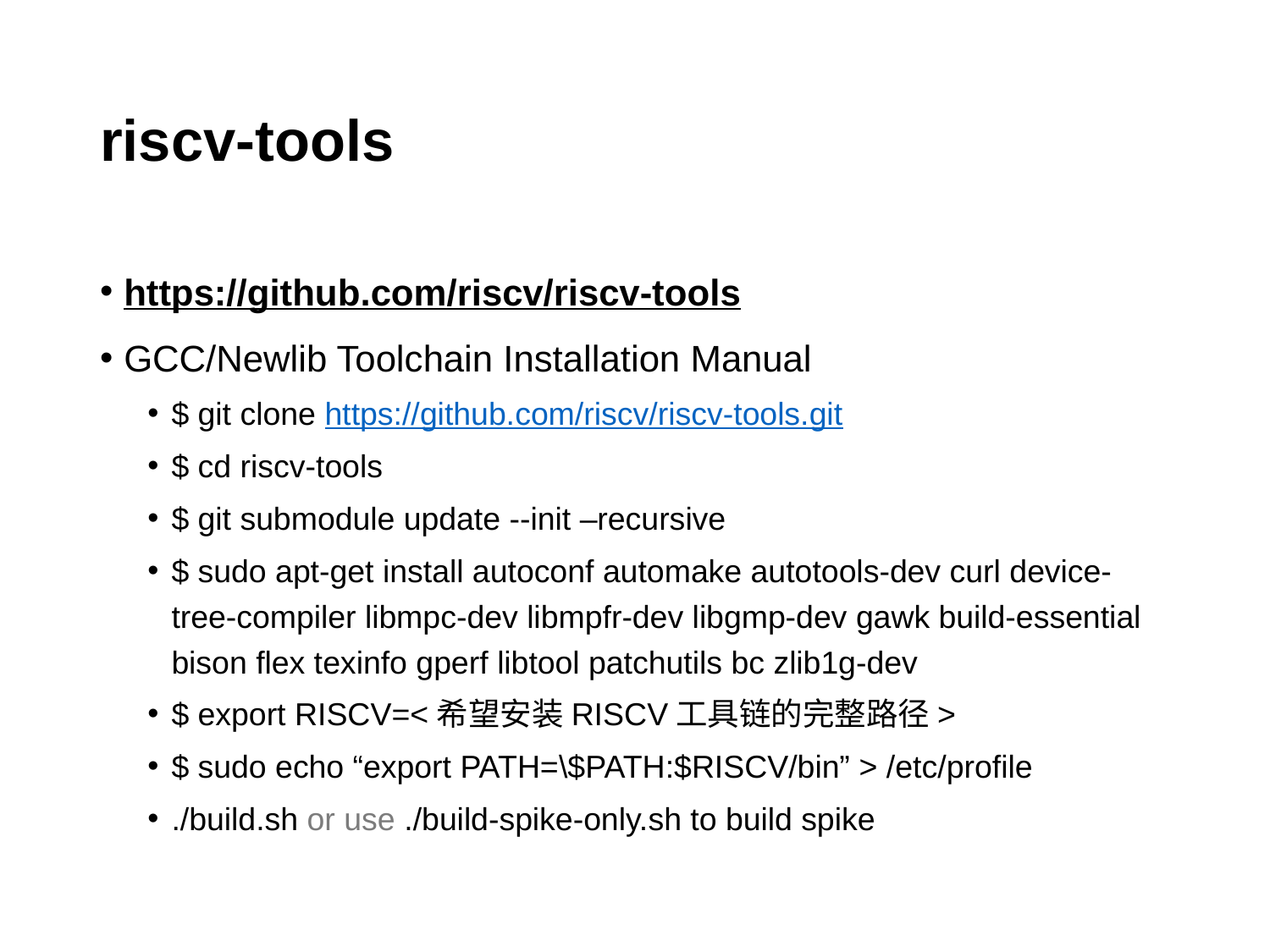

# riscv-tools
https://github.com/riscv/riscv-tools
GCC/Newlib Toolchain Installation Manual
$ git clone https://github.com/riscv/riscv-tools.git
$ cd riscv-tools
$ git submodule update --init –recursive
$ sudo apt-get install autoconf automake autotools-dev curl device-tree-compiler libmpc-dev libmpfr-dev libgmp-dev gawk build-essential bison flex texinfo gperf libtool patchutils bc zlib1g-dev
$ export RISCV=<希望安装RISCV工具链的完整路径>
$ sudo echo “export PATH=\$PATH:$RISCV/bin” > /etc/profile
./build.sh or use ./build-spike-only.sh to build spike